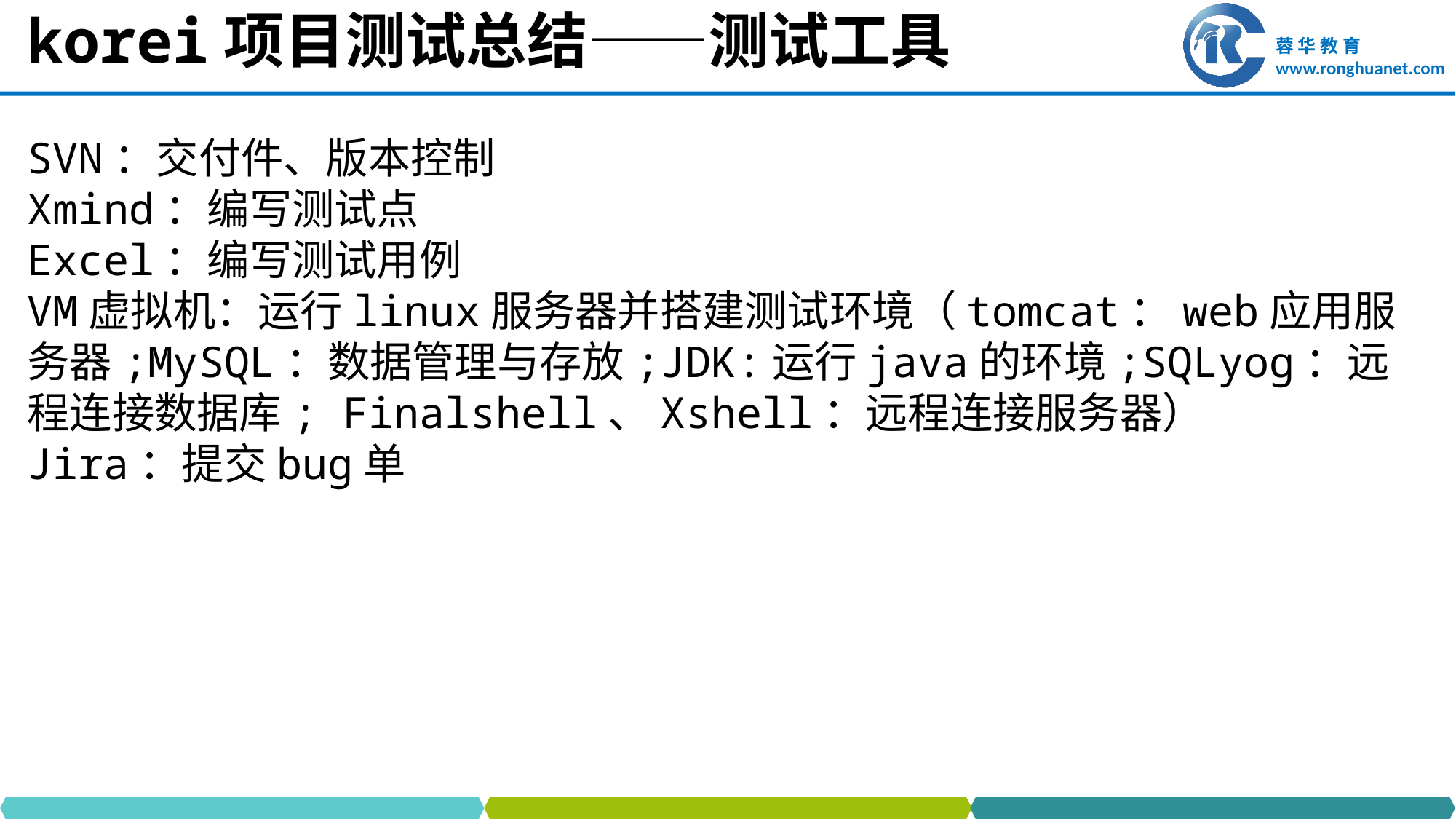

# korei项目测试总结——测试工具
SVN：交付件、版本控制
Xmind：编写测试点
Excel：编写测试用例
VM虚拟机：运行linux服务器并搭建测试环境（tomcat：web应用服务器;MySQL：数据管理与存放;JDK:运行java的环境;SQLyog：远程连接数据库; Finalshell、Xshell：远程连接服务器）
Jira：提交bug单